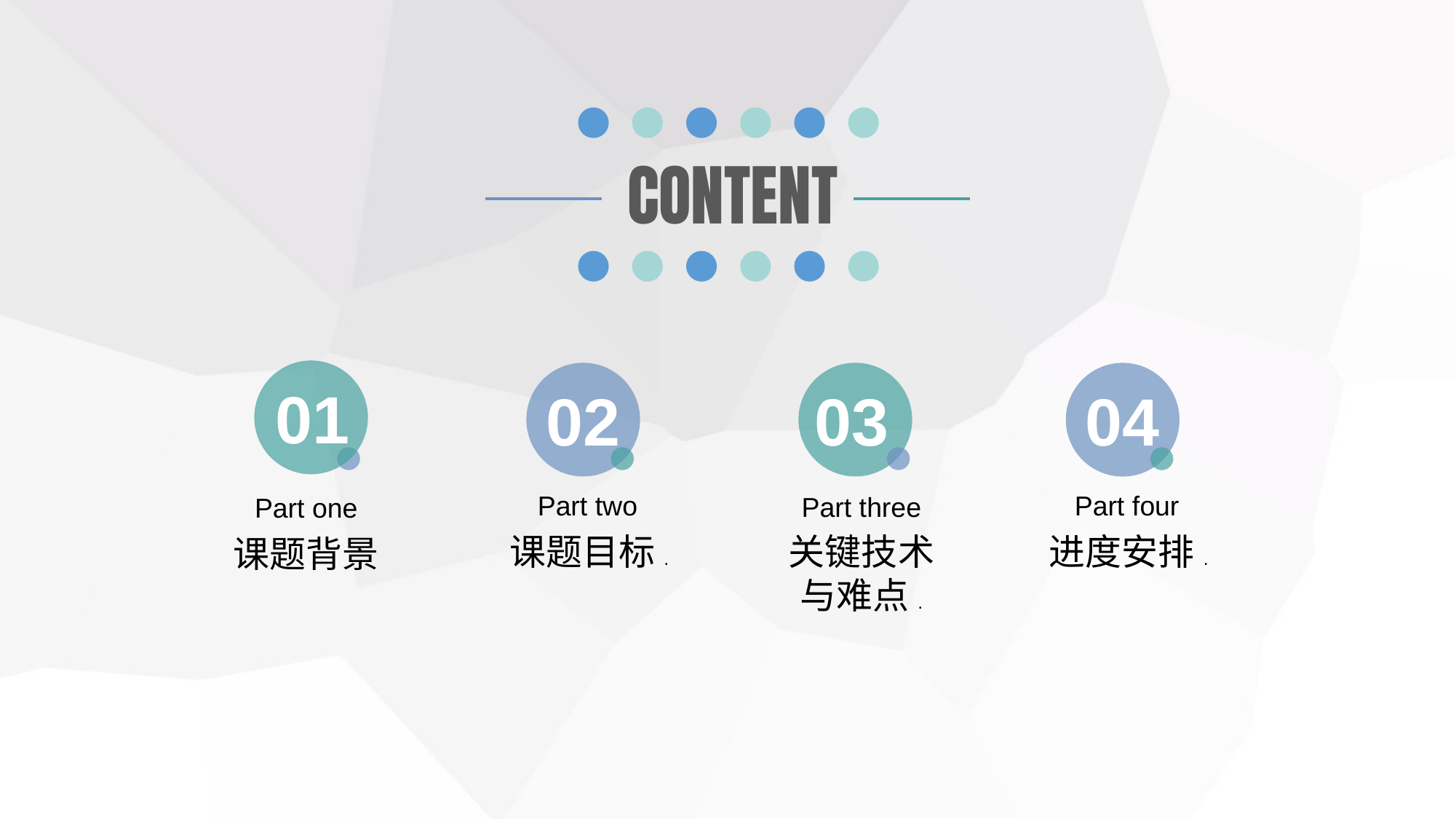

CONTENT

02

Part two
课题目标.

04

Part four
进度安排.
01
03

Part three
关键技术与难点.
Part one
课题背景